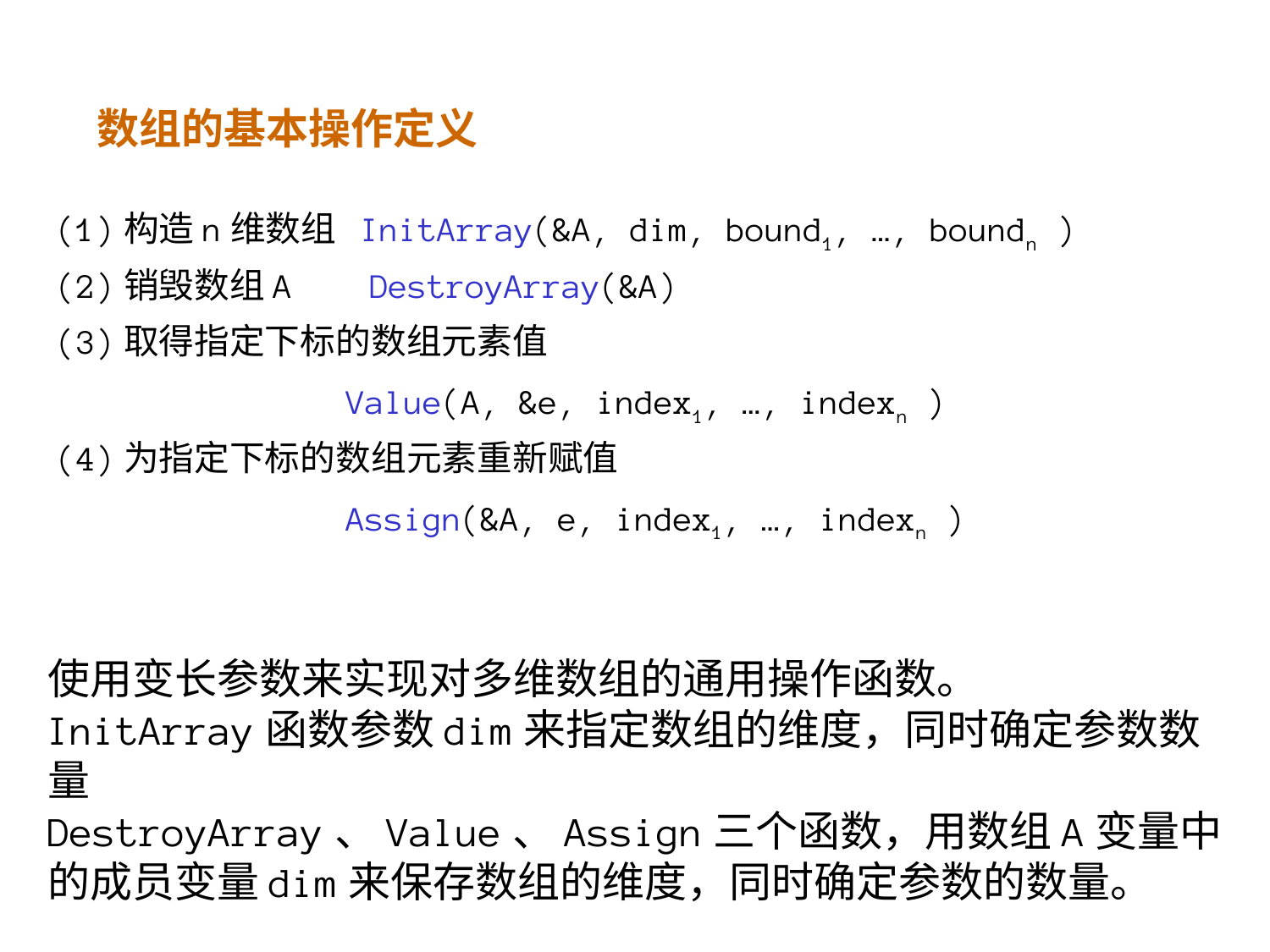

数组的基本操作定义
(1)构造n维数组  InitArray(&A, dim, bound1, …, boundn )
(2)销毁数组A    DestroyArray(&A)
(3)取得指定下标的数组元素值
               Value(A, &e, index1, …, indexn )
(4)为指定下标的数组元素重新赋值
               Assign(&A, e, index1, …, indexn )
使用变长参数来实现对多维数组的通用操作函数。
InitArray函数参数dim来指定数组的维度，同时确定参数数量
DestroyArray、Value、Assign三个函数，用数组A变量中的成员变量dim来保存数组的维度，同时确定参数的数量。